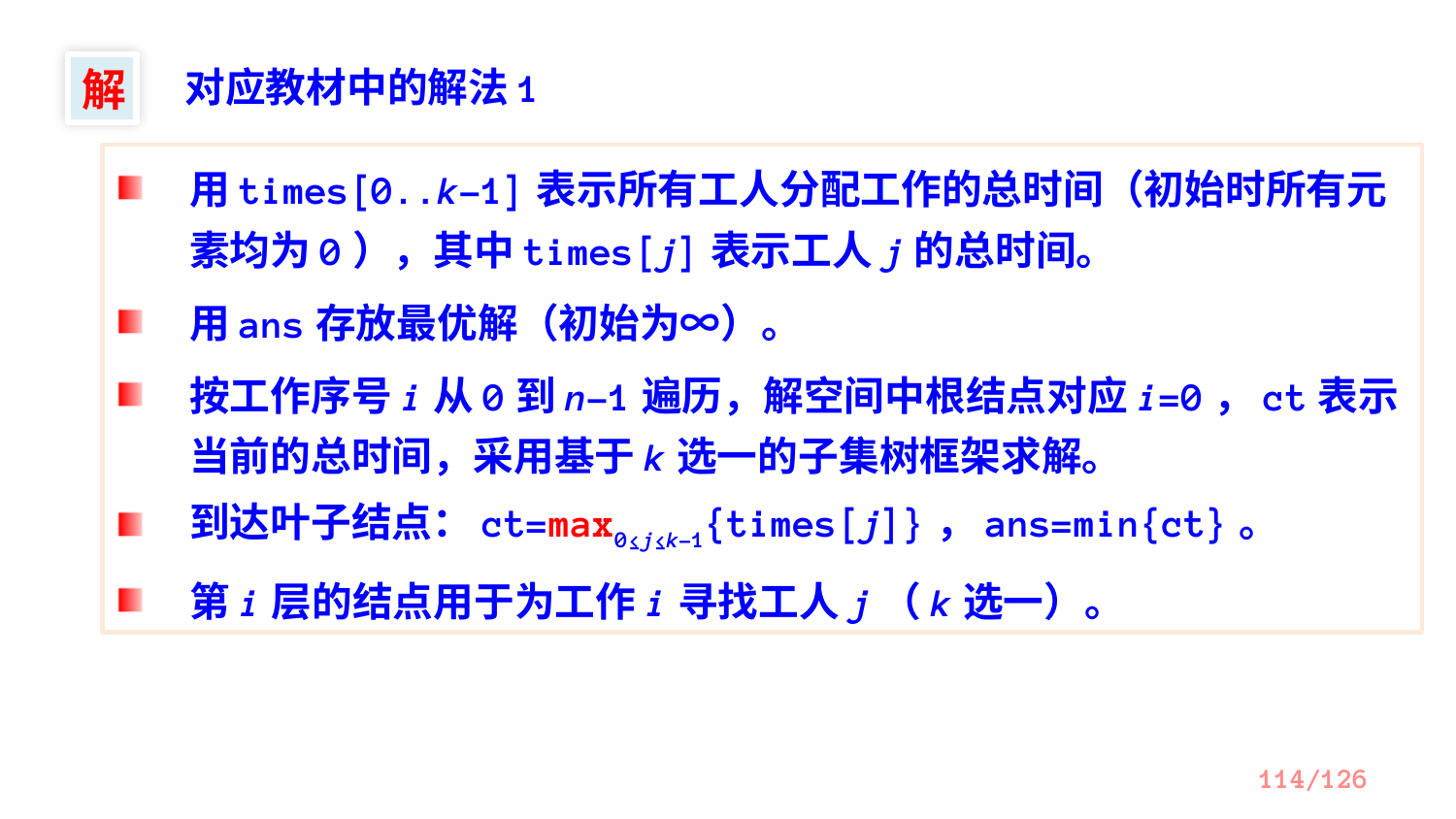

解
对应教材中的解法1
用times[0..k-1]表示所有工人分配工作的总时间（初始时所有元素均为0），其中times[j]表示工人j的总时间。
用ans存放最优解（初始为∞）。
按工作序号i从0到n-1遍历，解空间中根结点对应i=0，ct表示当前的总时间，采用基于k选一的子集树框架求解。
到达叶子结点：ct=max0≤j≤k-1{times[j]}，ans=min{ct}。
第i层的结点用于为工作i寻找工人j（k选一）。
114/126